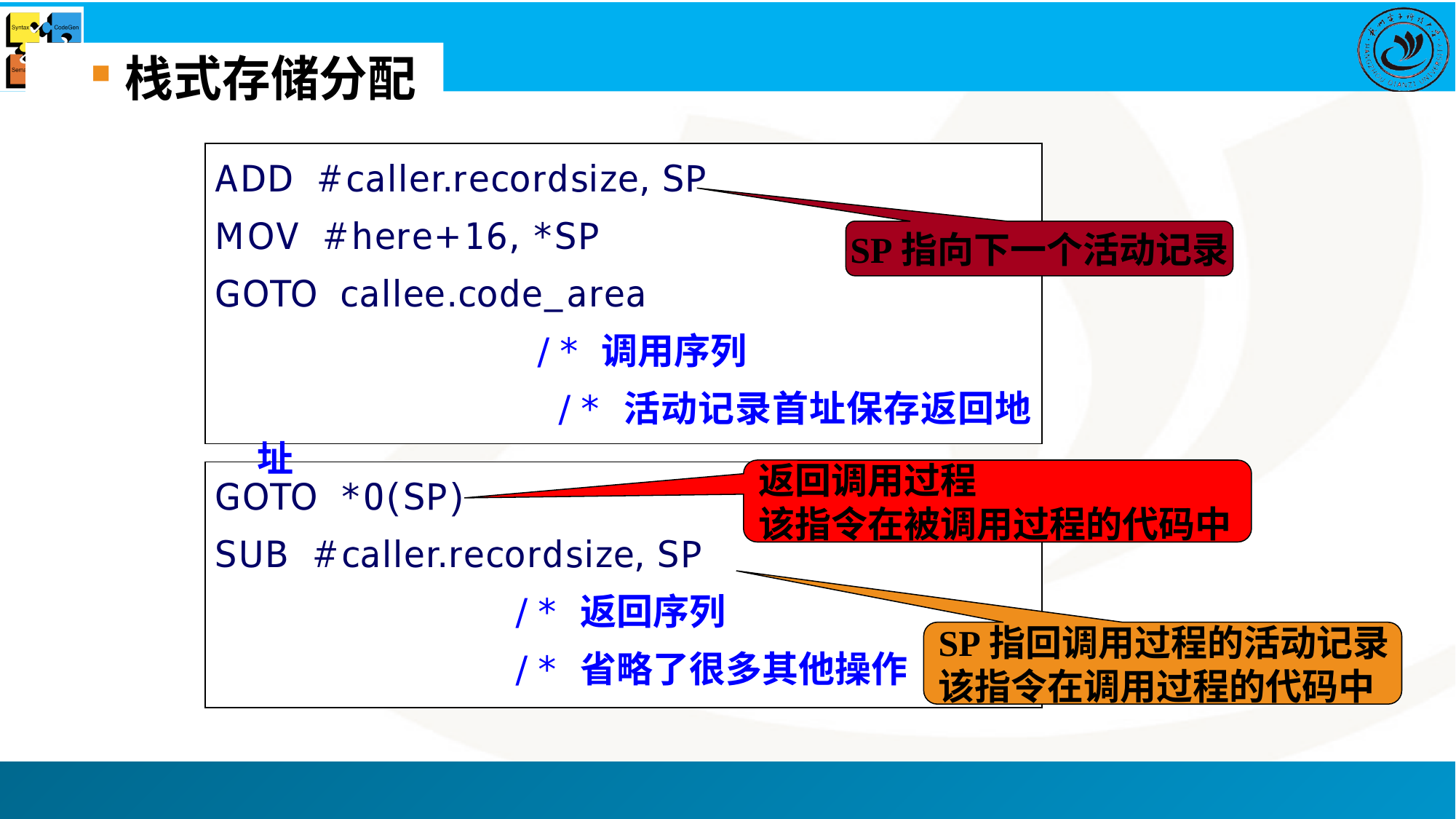

栈式存储分配
ADD  #caller.recordsize, SP
MOV  #here+16, *SP
GOTO  callee.code_area
                              /* 调用序列
                              /* 活动记录首址保存返回地址
SP指向下一个活动记录
返回调用过程
该指令在被调用过程的代码中
GOTO  *0(SP)
SUB  #caller.recordsize, SP
                            /* 返回序列
                            /* 省略了很多其他操作
SP指回调用过程的活动记录
该指令在调用过程的代码中
15